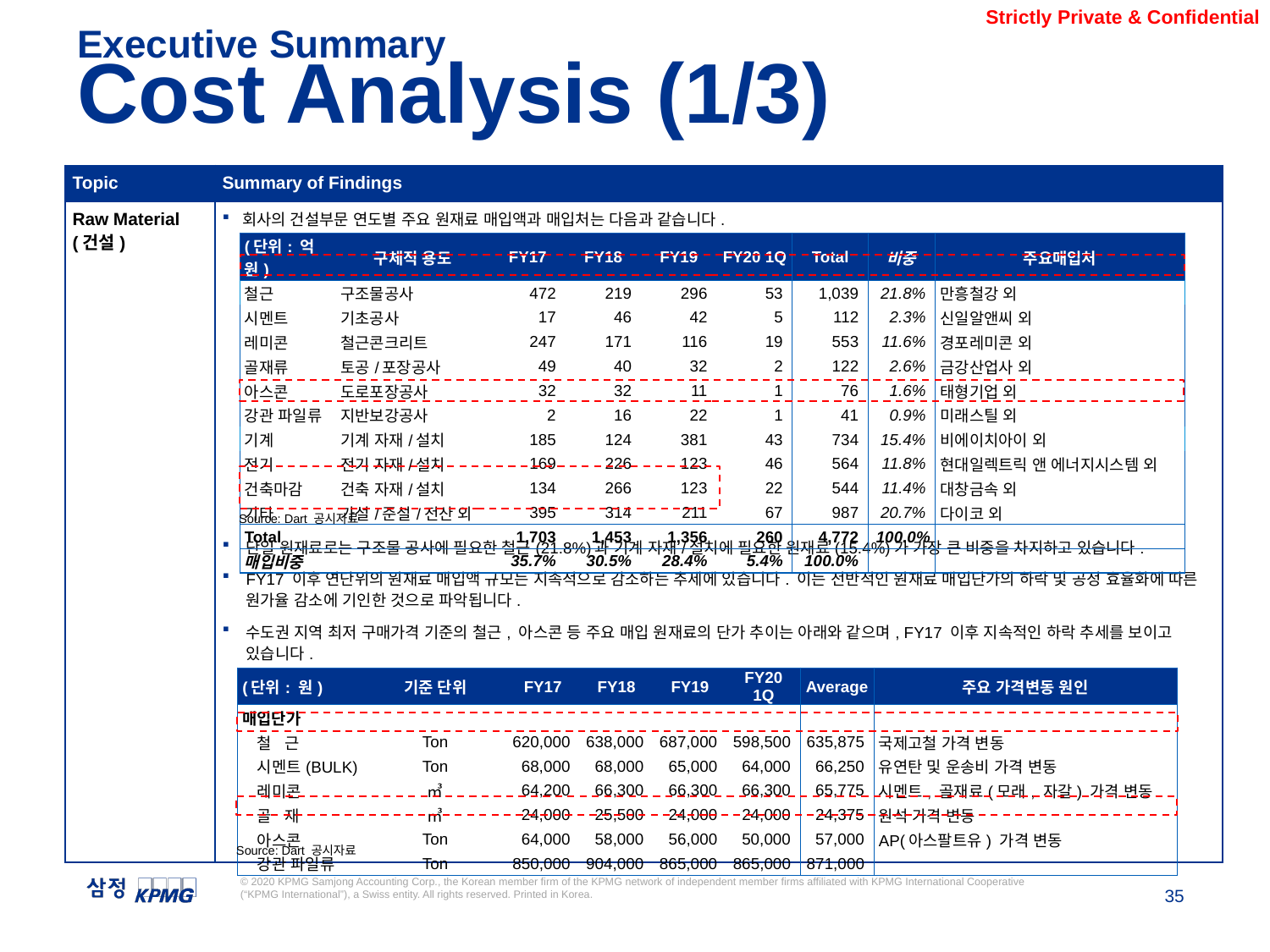

Executive Summary
Cost Analysis (1/3)
| Topic | Summary of Findings |
| --- | --- |
| Raw Material (건설) | 회사의 건설부문 연도별 주요 원재료 매입액과 매입처는 다음과 같습니다. 단일 원재료로는 구조물 공사에 필요한 철근(21.8%)과 기계 자재/설치에 필요한 원재료(15.4%)가 가장 큰 비중을 차지하고 있습니다. FY17 이후 연단위의 원재료 매입액 규모는 지속적으로 감소하는 추세에 있습니다. 이는 전반적인 원재료 매입단가의 하락 및 공정 효율화에 따른 원가율 감소에 기인한 것으로 파악됩니다. 수도권 지역 최저 구매가격 기준의 철근, 아스콘 등 주요 매입 원재료의 단가 추이는 아래와 같으며, FY17 이후 지속적인 하락 추세를 보이고 있습니다. |
| (단위: 억원) | 구체적 용도 | FY17 | FY18 | FY19 | FY20 1Q | Total | 비중 | 주요매입처 |
| --- | --- | --- | --- | --- | --- | --- | --- | --- |
| 철근 | 구조물공사 | 472 | 219 | 296 | 53 | 1,039 | 21.8% | 만흥철강 외 |
| 시멘트 | 기초공사 | 17 | 46 | 42 | 5 | 112 | 2.3% | 신일알앤씨 외 |
| 레미콘 | 철근콘크리트 | 247 | 171 | 116 | 19 | 553 | 11.6% | 경포레미콘 외 |
| 골재류 | 토공/포장공사 | 49 | 40 | 32 | 2 | 122 | 2.6% | 금강산업사 외 |
| 아스콘 | 도로포장공사 | 32 | 32 | 11 | 1 | 76 | 1.6% | 태형기업 외 |
| 강관 파일류 | 지반보강공사 | 2 | 16 | 22 | 1 | 41 | 0.9% | 미래스틸 외 |
| 기계 | 기계 자재/설치 | 185 | 124 | 381 | 43 | 734 | 15.4% | 비에이치아이 외 |
| 전기 | 전기 자재/설치 | 169 | 226 | 123 | 46 | 564 | 11.8% | 현대일렉트릭 앤 에너지시스템 외 |
| 건축마감 | 건축 자재/설치 | 134 | 266 | 123 | 22 | 544 | 11.4% | 대창금속 외 |
| 기타 | 가설/준설/전산 외 | 395 | 314 | 211 | 67 | 987 | 20.7% | 다이코 외 |
| Total |  | 1,703 | 1,453 | 1,356 | 260 | 4,772 | 100.0% |  |
| 매입비중 |  | 35.7% | 30.5% | 28.4% | 5.4% | 100.0% |  |  |

Source: Dart 공시자료
| (단위: 원) | 기준 단위 | FY17 | FY18 | FY19 | FY20 1Q | Average | 주요 가격변동 원인 |
| --- | --- | --- | --- | --- | --- | --- | --- |
| 매입단가 |  |  |  |  |  |  |  |
| 철   근 | Ton | 620,000 | 638,000 | 687,000 | 598,500 | 635,875 | 국제고철 가격 변동 |
| 시멘트(BULK) | Ton | 68,000 | 68,000 | 65,000 | 64,000 | 66,250 | 유연탄 및 운송비 가격 변동 |
| 레미콘 | ㎥ | 64,200 | 66,300 | 66,300 | 66,300 | 65,775 | 시멘트, 골재료(모래, 자갈) 가격 변동 |
| 골   재 | ㎥ | 24,000 | 25,500 | 24,000 | 24,000 | 24,375 | 원석 가격 변동 |
| 아스콘 | Ton | 64,000 | 58,000 | 56,000 | 50,000 | 57,000 | AP(아스팔트유) 가격 변동 |
| 강관 파일류 | Ton | 850,000 | 904,000 | 865,000 | 865,000 | 871,000 |  |

Source: Dart 공시자료